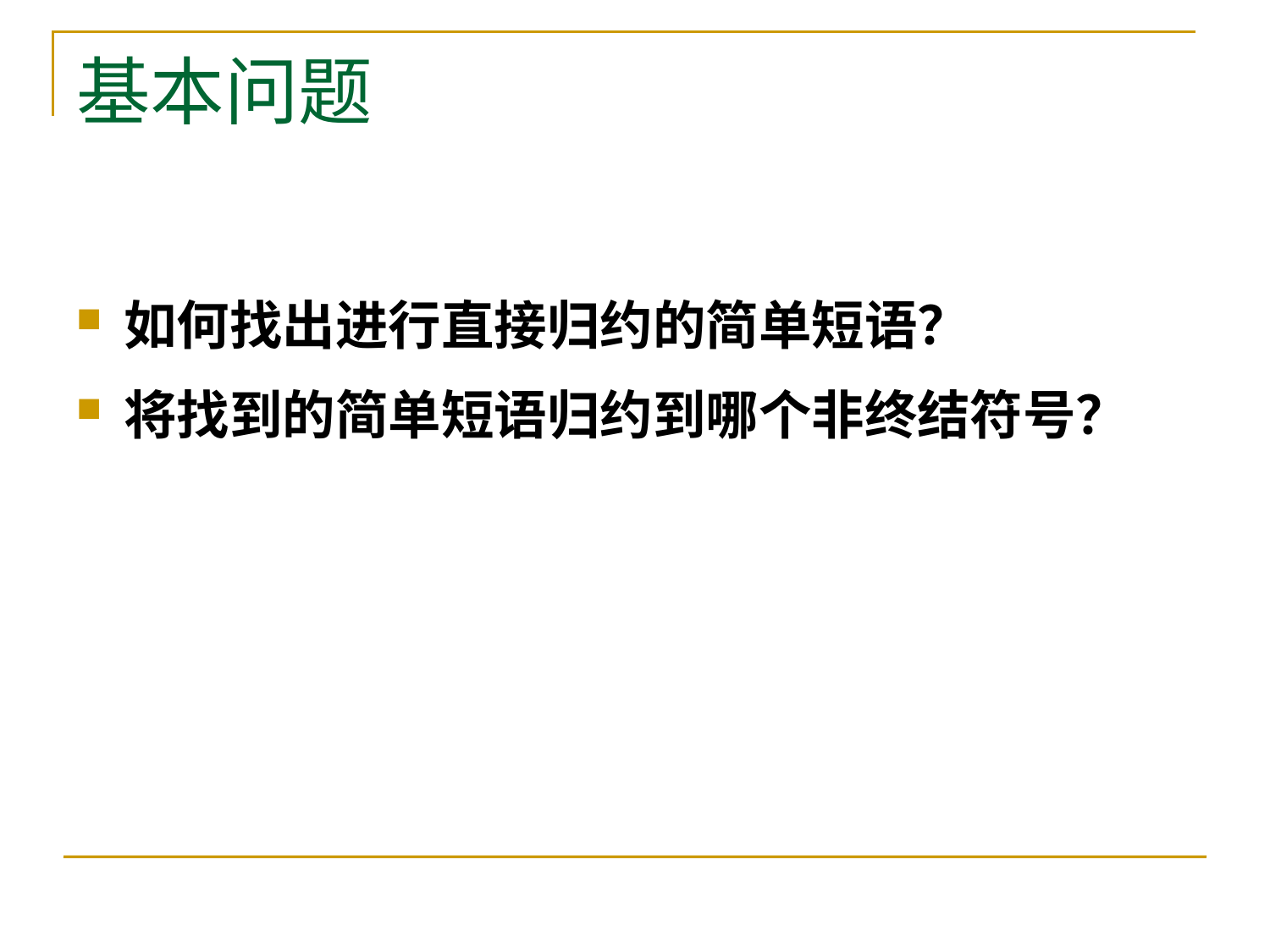

# 基本问题
如何找出进行直接归约的简单短语？
将找到的简单短语归约到哪个非终结符号？
10